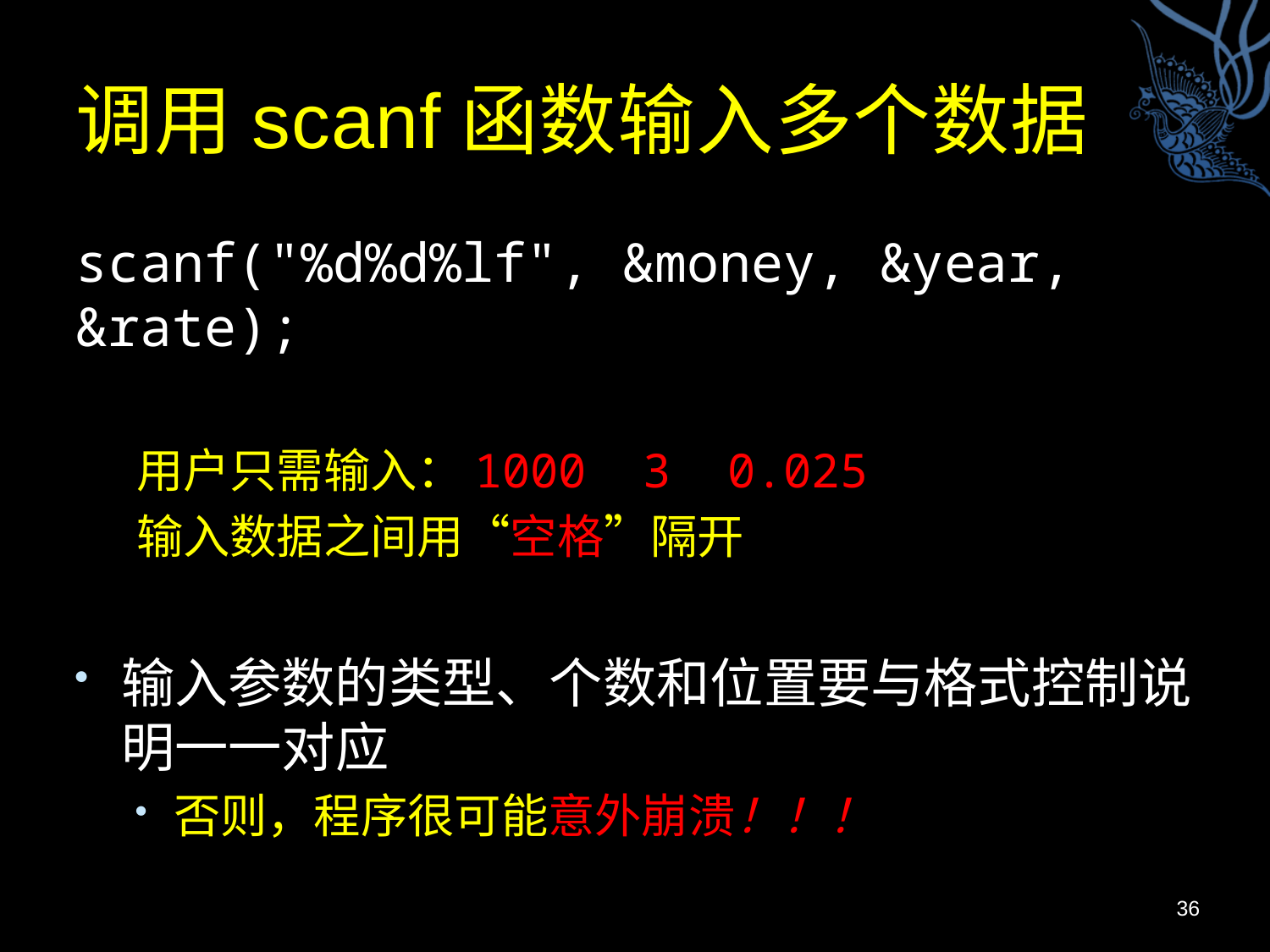

# 调用scanf函数输入多个数据
scanf("%d%d%lf", &money, &year, &rate);

用户只需输入：1000  3  0.025
输入数据之间用“空格”隔开

输入参数的类型、个数和位置要与格式控制说明一一对应
否则，程序很可能意外崩溃！！！
36